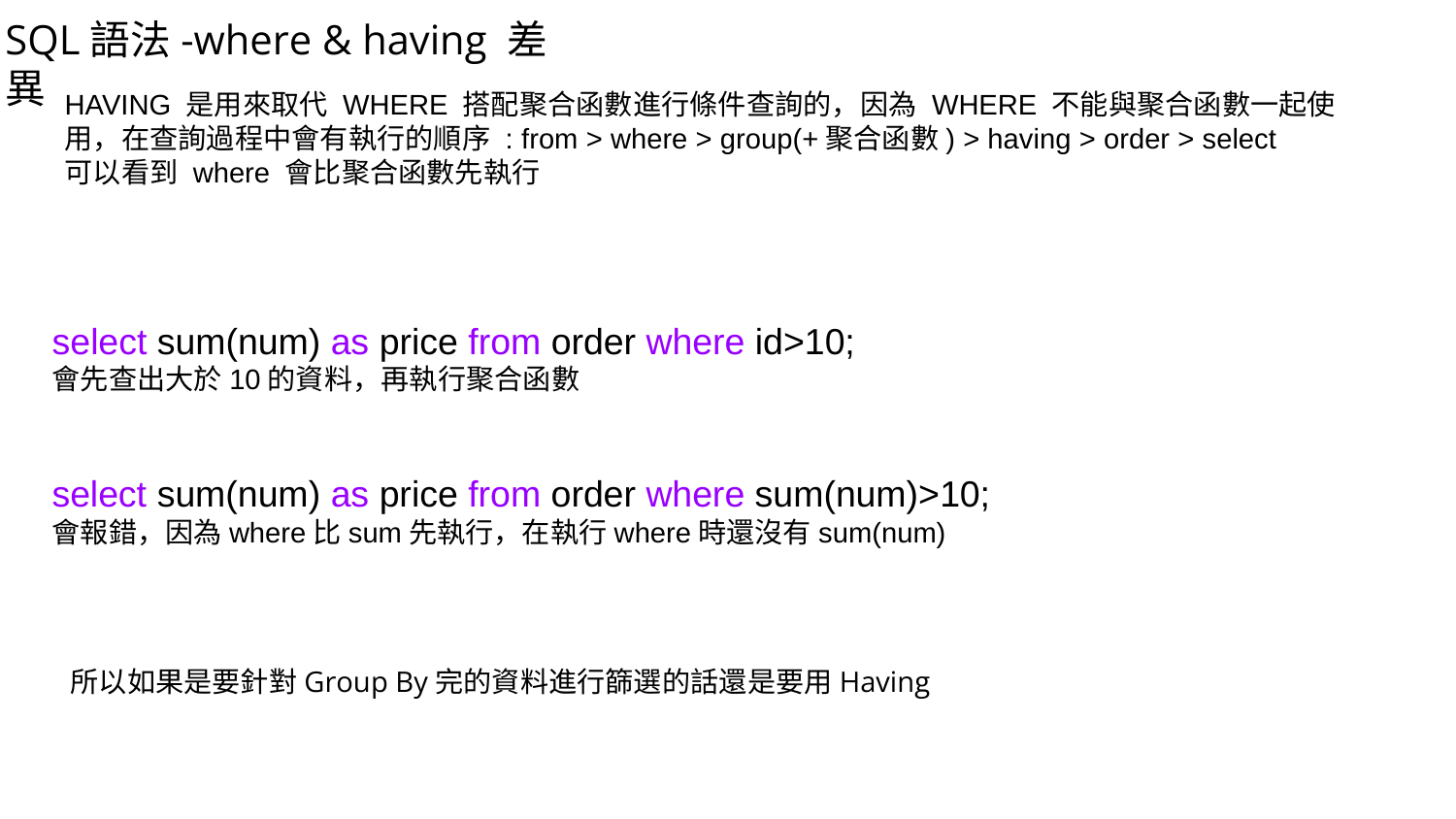

SQL語法-where & having 差異
HAVING 是用來取代 WHERE 搭配聚合函數進行條件查詢的，因為 WHERE 不能與聚合函數一起使用，在查詢過程中會有執行的順序 : from > where > group(+聚合函數) > having > order > select
可以看到 where 會比聚合函數先執行
select sum(num) as price from order where id>10;
會先查出大於10的資料，再執行聚合函數
select sum(num) as price from order where sum(num)>10;
會報錯，因為where比sum先執行，在執行where時還沒有sum(num)
所以如果是要針對Group By完的資料進行篩選的話還是要用Having